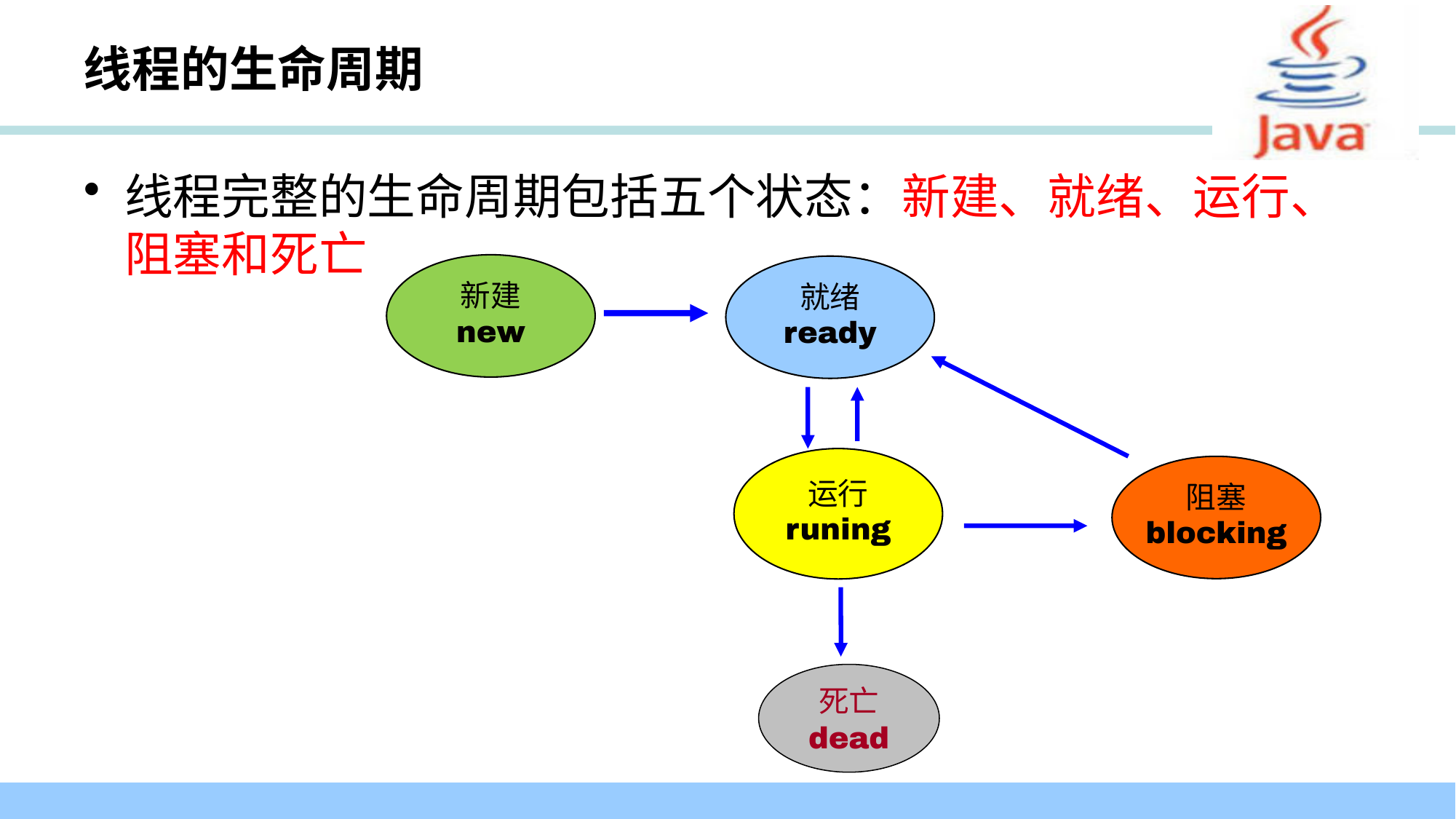

# 线程的生命周期
线程完整的生命周期包括五个状态：新建、就绪、运行、阻塞和死亡
新建
new
就绪
ready

运行
runing
阻塞
blocking

死亡
dead